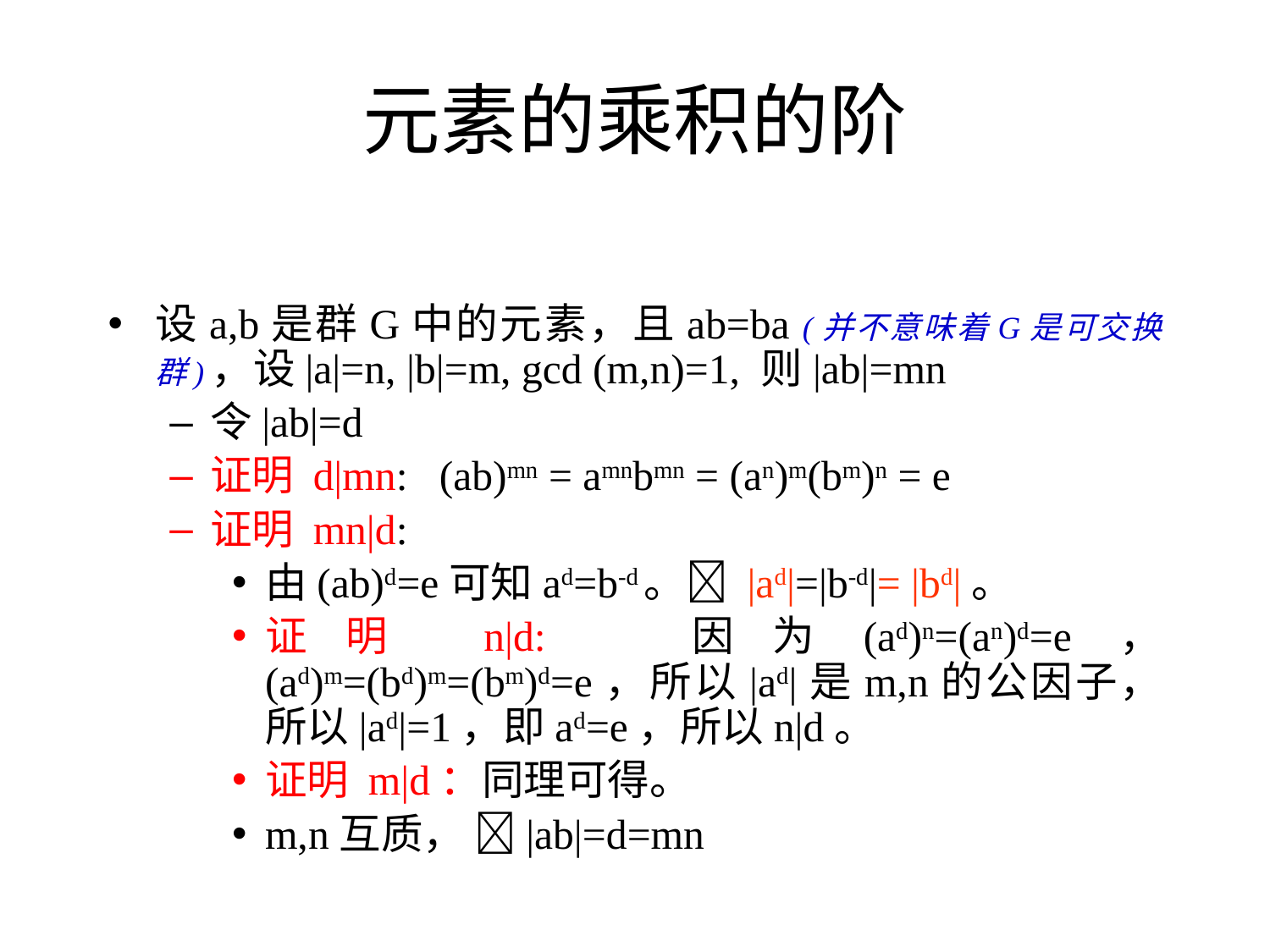

# 元素的乘积的阶
设a,b是群G中的元素，且ab=ba (并不意味着G是可交换群)，设|a|=n, |b|=m, gcd (m,n)=1, 则|ab|=mn
令|ab|=d
证明 d|mn:   (ab)mn = amnbmn = (an)m(bm)n = e
证明 mn|d:
由(ab)d=e可知ad=b-d。∴ |ad|=|b-d|= |bd|。
证明 n|d:  因为(ad)n=(an)d=e， (ad)m=(bd)m=(bm)d=e，所以|ad|是m,n的公因子，所以|ad|=1，即ad=e，所以n|d。
证明 m|d：同理可得。
m,n互质， ∴|ab|=d=mn